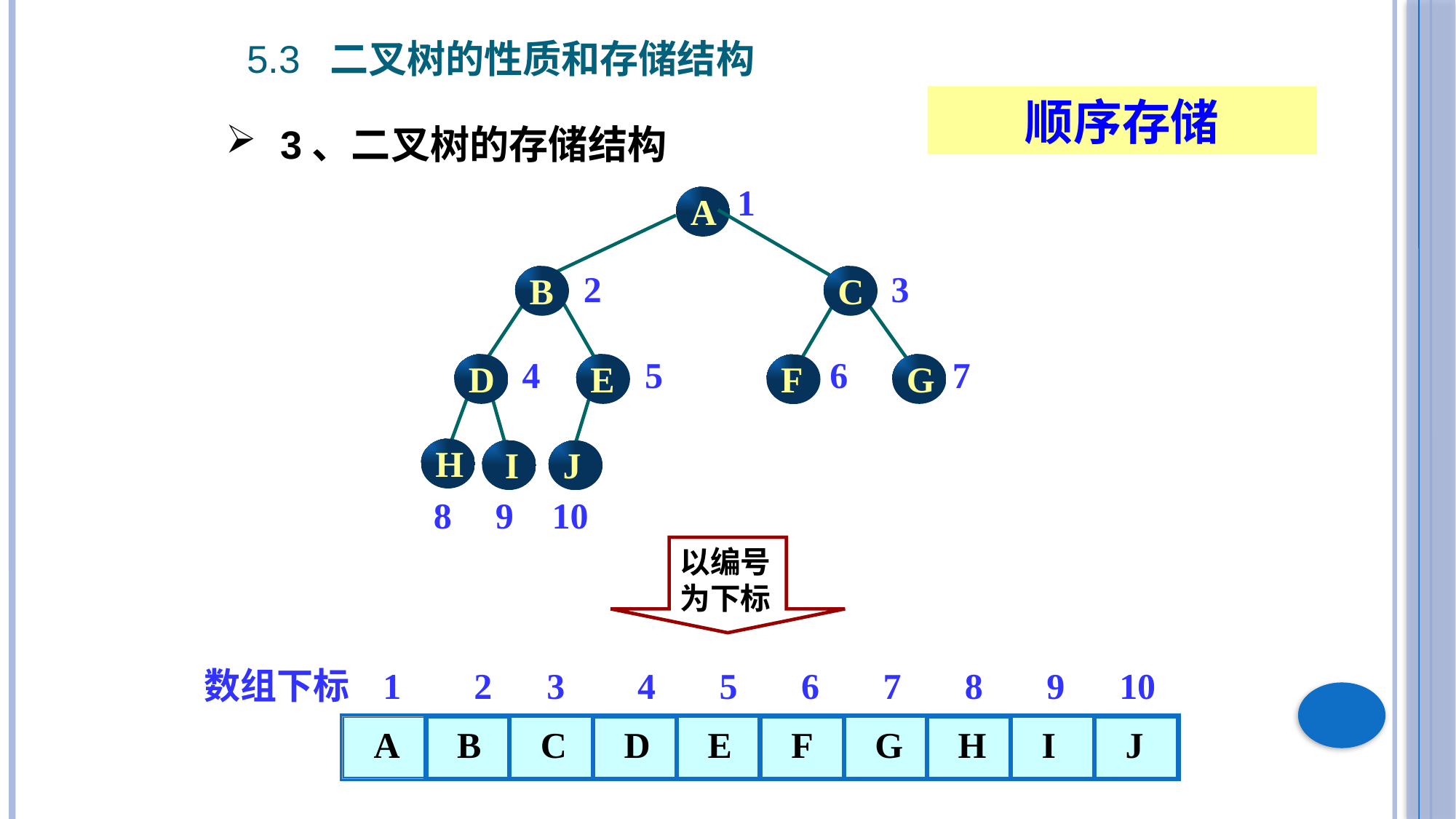

5.3  二叉树的性质和存储结构
顺序存储
3、二叉树的存储结构
1
A

2
3
B
C

4
5
6
7
D
E
G
F

H
I
J
8
9
10

以编号
为下标
数组下标   1        2      3        4       5       6       7       8       9      10

 A

 B

 C

 D

 E

 F

 G

 H
 I

 J